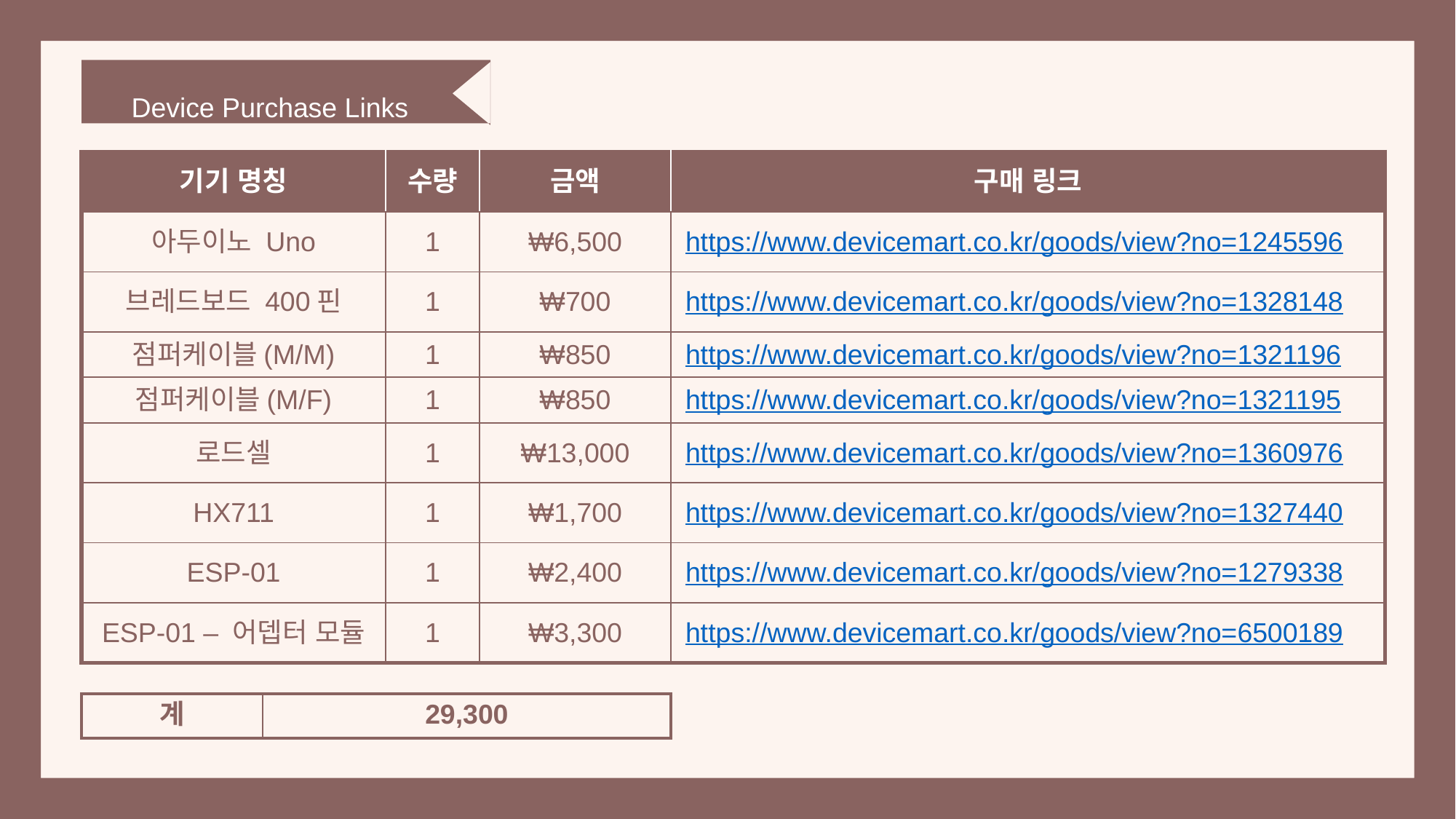

Device Purchase Links
| 기기 명칭 | 수량 | 금액 | 구매 링크 |
| --- | --- | --- | --- |
| 아두이노 Uno | 1 | ₩6,500 | https://www.devicemart.co.kr/goods/view?no=1245596 |
| 브레드보드 400핀 | 1 | ₩700 | https://www.devicemart.co.kr/goods/view?no=1328148 |
| 점퍼케이블(M/M) | 1 | ₩850 | https://www.devicemart.co.kr/goods/view?no=1321196 |
| 점퍼케이블(M/F) | 1 | ₩850 | https://www.devicemart.co.kr/goods/view?no=1321195 |
| 로드셀 | 1 | ₩13,000 | https://www.devicemart.co.kr/goods/view?no=1360976 |
| HX711 | 1 | ₩1,700 | https://www.devicemart.co.kr/goods/view?no=1327440 |
| ESP-01 | 1 | ₩2,400 | https://www.devicemart.co.kr/goods/view?no=1279338 |
| ESP-01 – 어뎁터 모듈 | 1 | ₩3,300 | https://www.devicemart.co.kr/goods/view?no=6500189 |
| 계 | 29,300 |
| --- | --- |